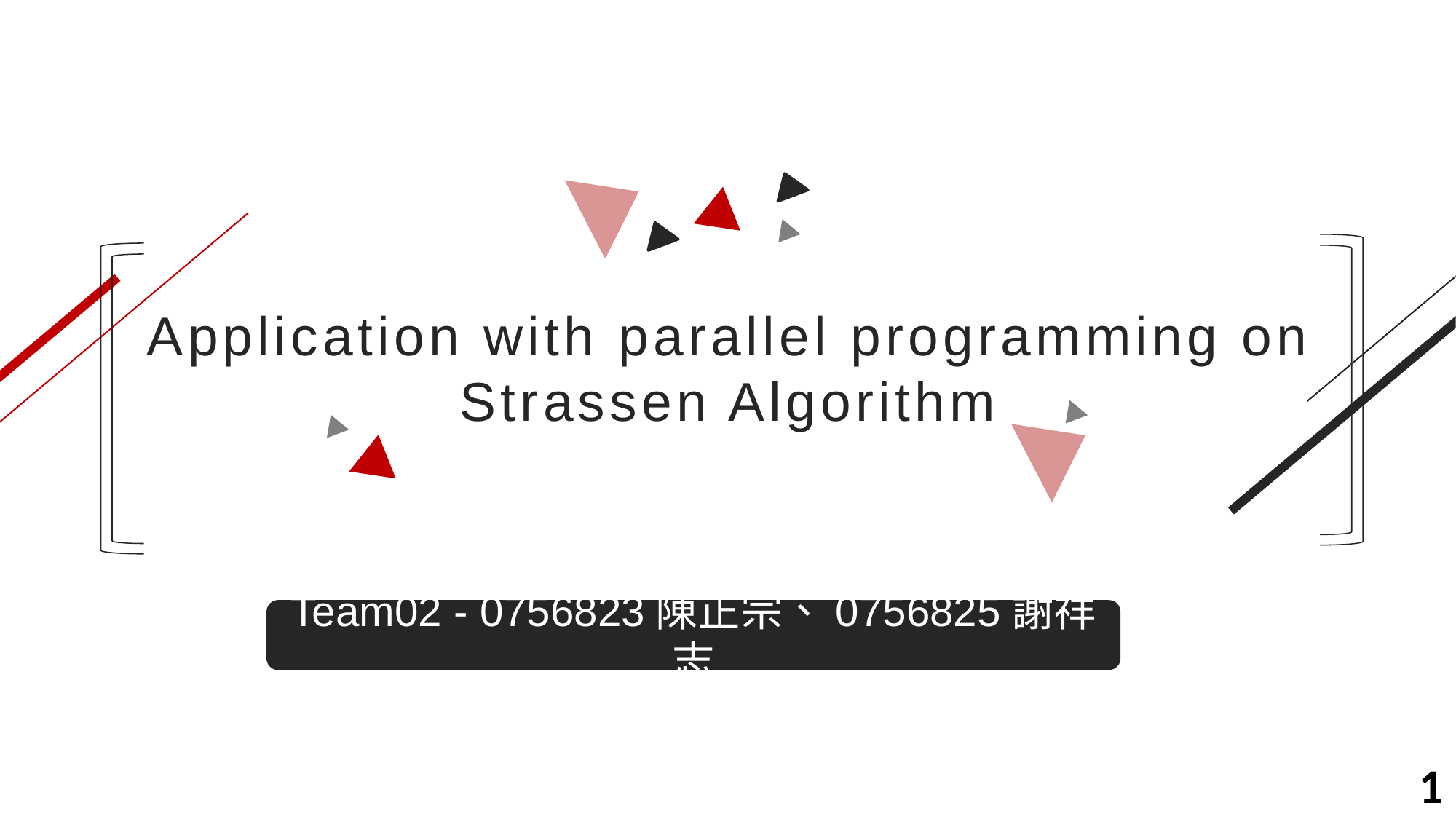

Application with parallel programming on
Strassen Algorithm

Team02 - 0756823陳正宗、0756825謝祥志
1